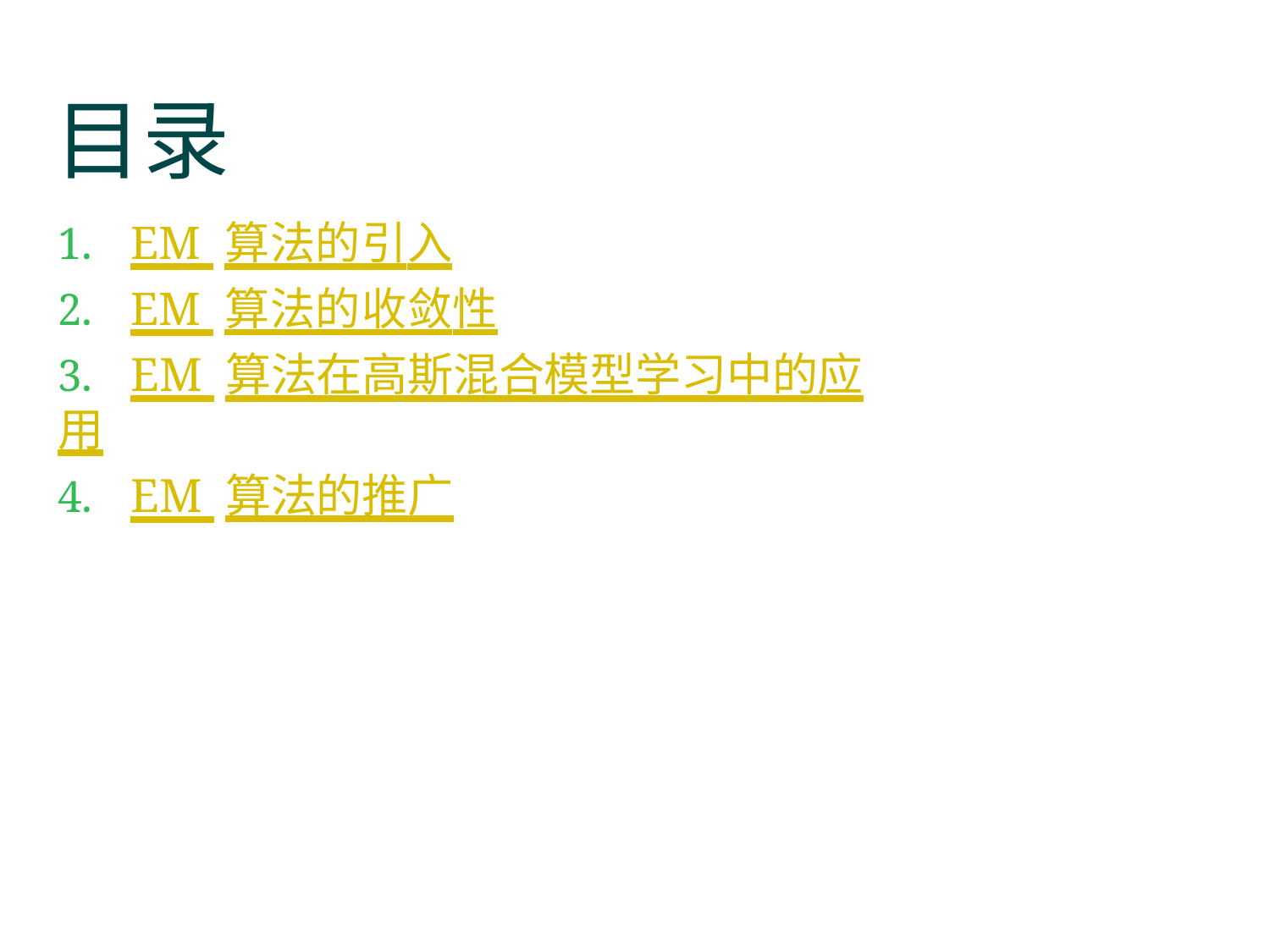

目录
1.	EM 算法的引入
2.	EM 算法的收敛性
3.	EM 算法在高斯混合模型学习中的应用
4.	EM 算法的推广